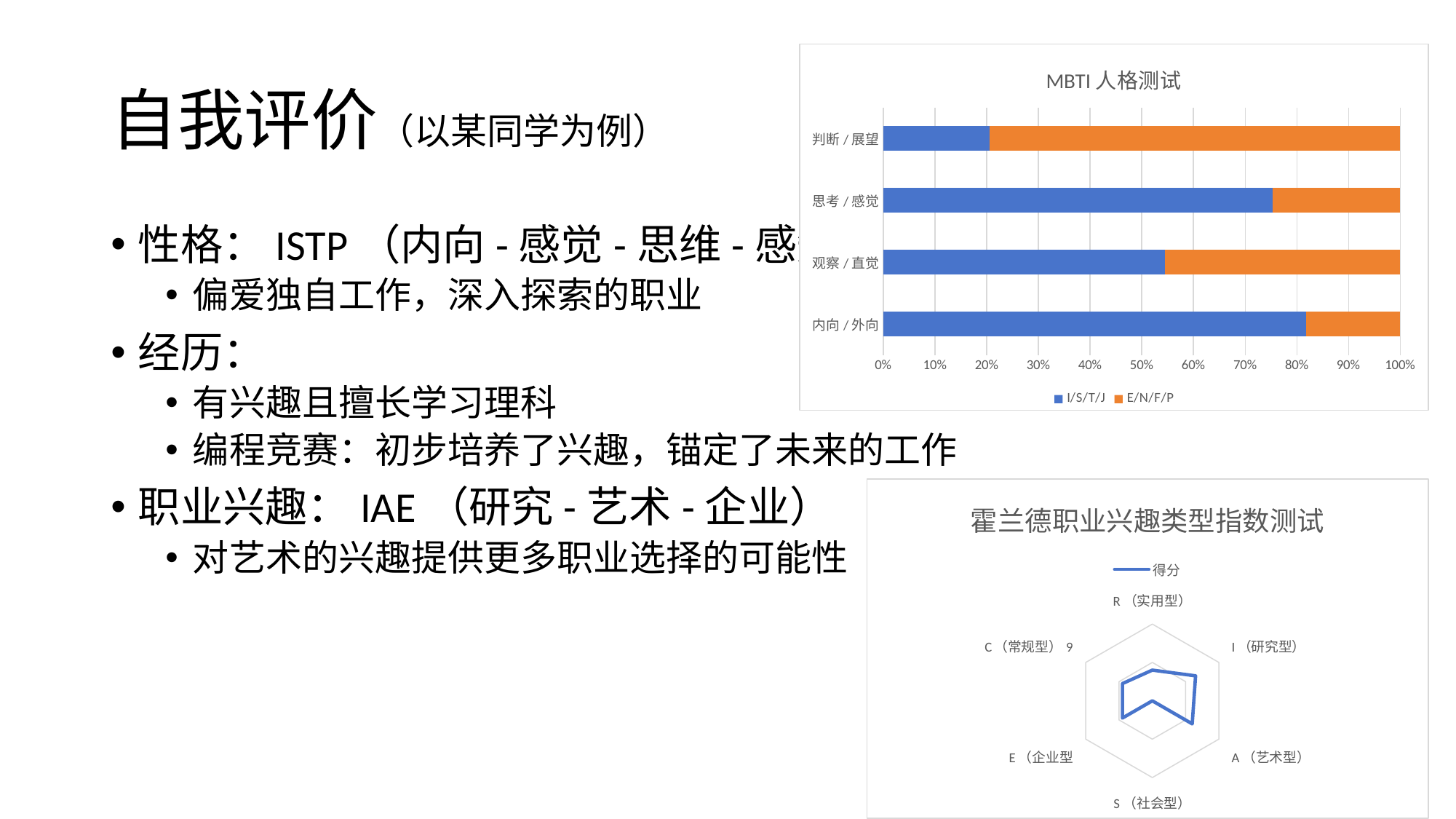

### Chart: MBTI人格测试

| Category | I/S/T/J | E/N/F/P |
|---|---|---|
| 内向/外向 | 6.3 | 1.4 |
| 观察/直觉 | 3.0 | 2.5 |
| 思考/感觉 | 5.5 | 1.8 |
| 判断/展望 | 1.5 | 5.8 |
# 自我评价（以某同学为例）
性格：ISTP（内向-感觉-思维-感知）
偏爱独自工作，深入探索的职业
经历：
有兴趣且擅长学习理科
编程竞赛：初步培养了兴趣，锚定了未来的工作
职业兴趣：IAE（研究-艺术-企业）
对艺术的兴趣提供更多职业选择的可能性

### Chart: 霍兰德职业兴趣类型指数测试

| Category | 得分 |
|---|---|
| R（实用型） | 8.0 |
| I（研究型） | 13.0 |
| A（艺术型） | 12.0 |
| S（社会型） | 0.0 |
| E（企业型 | 9.0 |
| C（常规型）9 | 9.0 |